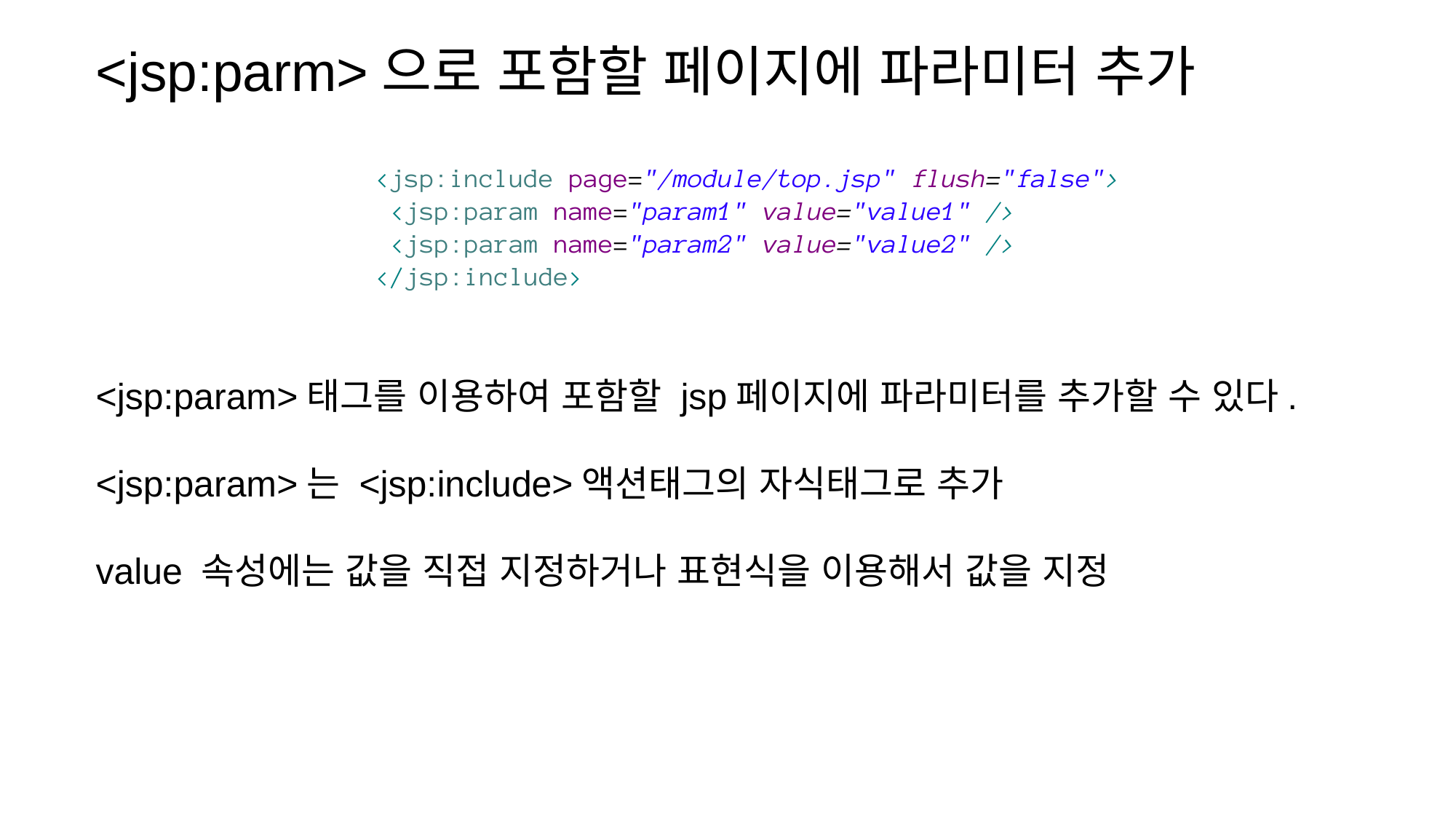

<jsp:parm>으로 포함할 페이지에 파라미터 추가
<jsp:include page="/module/top.jsp" flush="false">
 <jsp:param name="param1" value="value1" />
 <jsp:param name="param2" value="value2" />
</jsp:include>
<jsp:param>태그를 이용하여 포함할 jsp페이지에 파라미터를 추가할 수 있다.

<jsp:param>는 <jsp:include>액션태그의 자식태그로 추가

value 속성에는 값을 직접 지정하거나 표현식을 이용해서 값을 지정